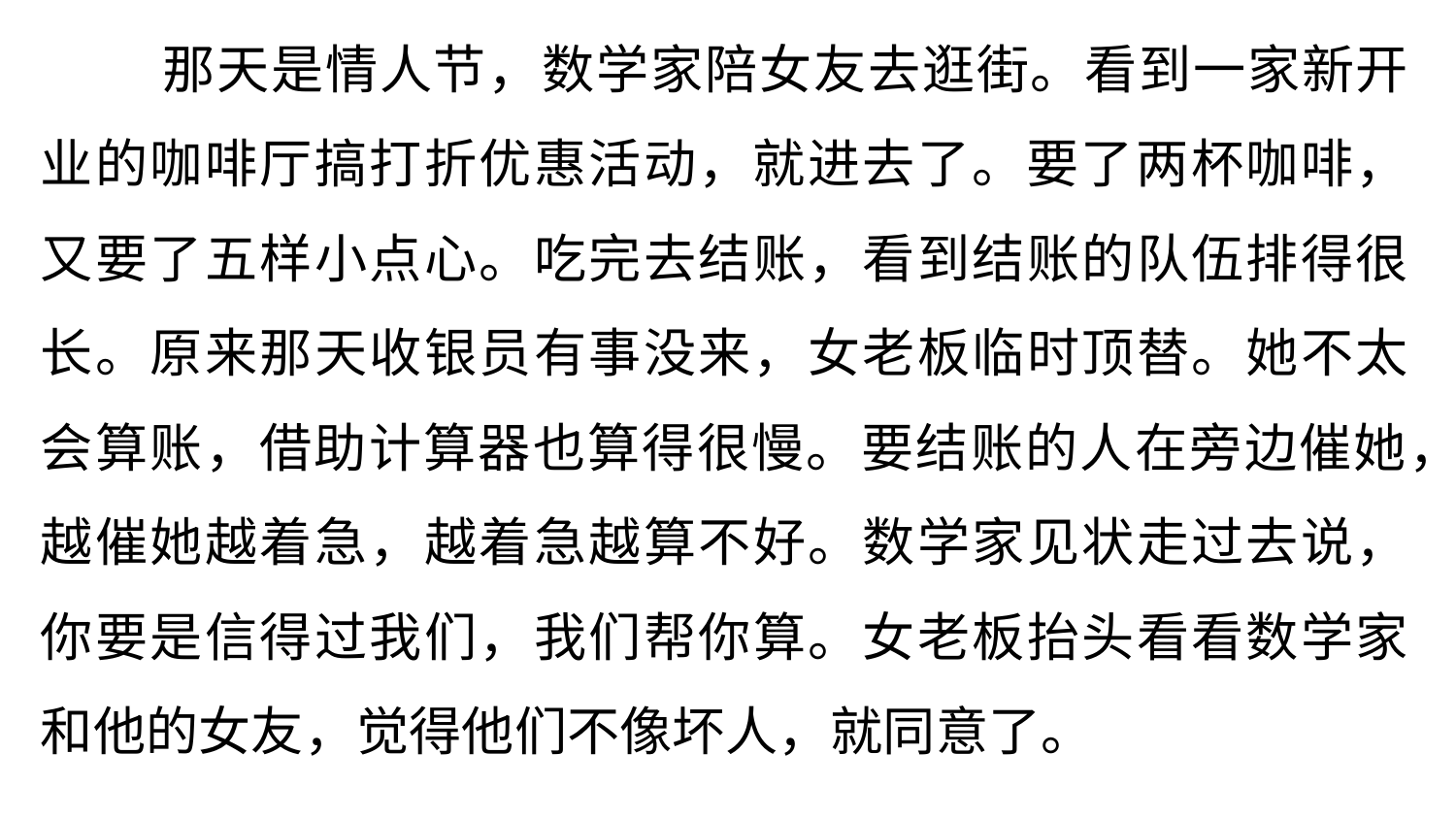

那天是情人节，数学家陪女友去逛街。看到一家新开业的咖啡厅搞打折优惠活动，就进去了。要了两杯咖啡，又要了五样小点心。吃完去结账，看到结账的队伍排得很长。原来那天收银员有事没来，女老板临时顶替。她不太会算账，借助计算器也算得很慢。要结账的人在旁边催她，越催她越着急，越着急越算不好。数学家见状走过去说，你要是信得过我们，我们帮你算。女老板抬头看看数学家和他的女友，觉得他们不像坏人，就同意了。